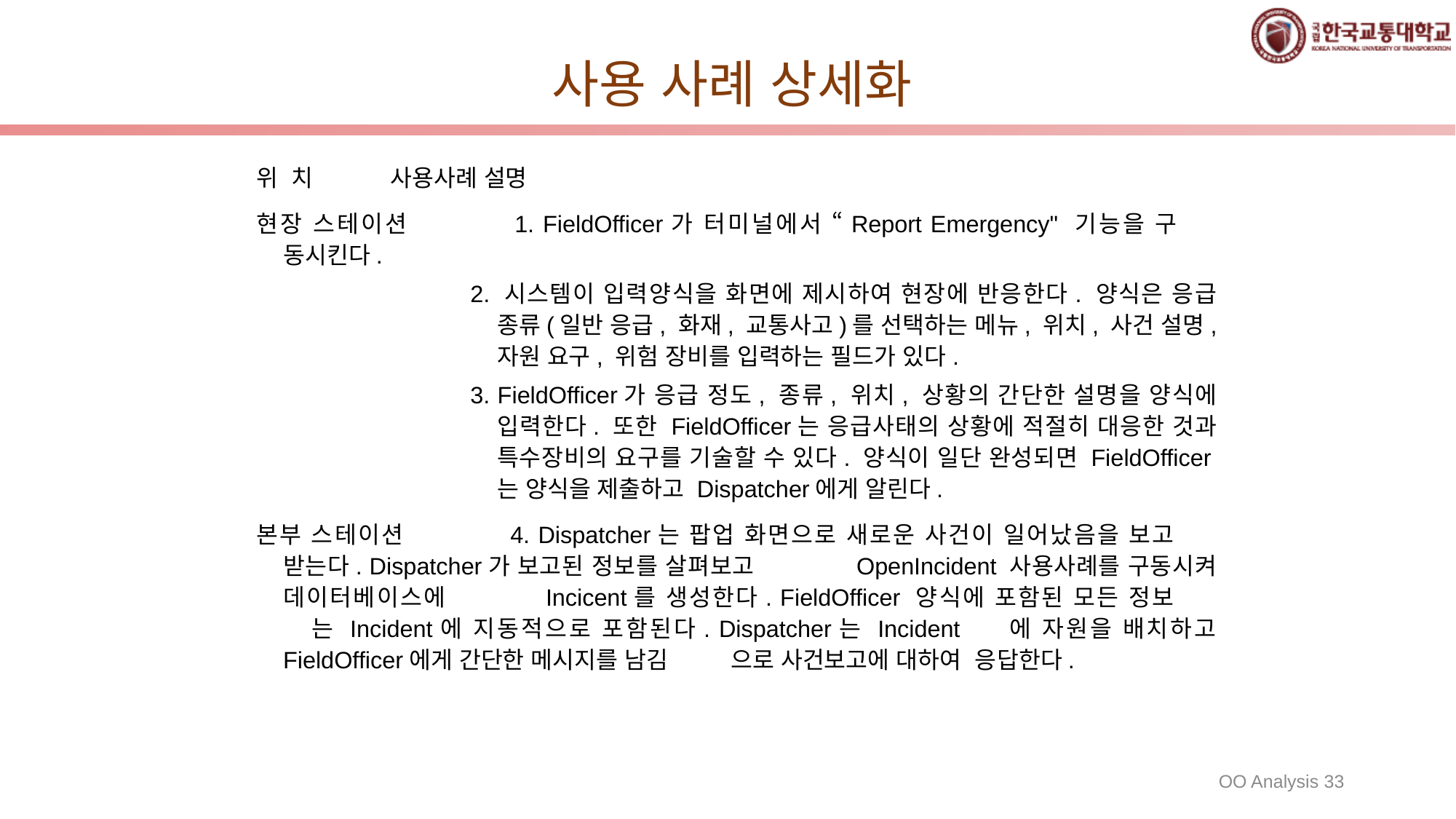

# 사용 사례 상세화
위  치		사용사례 설명
현장 스테이션	1. FieldOfficer가 터미널에서 “Report Emergency" 기능을 구		   동시킨다.
2. 시스템이 입력양식을 화면에 제시하여 현장에 반응한다. 양식은 응급 종류(일반 응급, 화재, 교통사고)를 선택하는 메뉴, 위치, 사건 설명, 자원 요구, 위험 장비를 입력하는 필드가 있다.
3. FieldOfficer가 응급 정도, 종류, 위치, 상황의 간단한 설명을 양식에 입력한다. 또한 FieldOfficer는 응급사태의 상황에 적절히 대응한 것과 특수장비의 요구를 기술할 수 있다. 양식이 일단 완성되면 FieldOfficer는 양식을 제출하고 Dispatcher에게 알린다.
본부 스테이션	4. Dispatcher는 팝업 화면으로 새로운 사건이 일어났음을 보고 		   받는다. Dispatcher가 보고된 정보를 살펴보고 				   OpenIncident 사용사례를 구동시켜 데이터베이스에 			   Incicent를 생성한다. FieldOfficer 양식에 포함된 모든 정보	   	   는 Incident에 지동적으로 포함된다. Dispatcher는 Incident		   에 자원을 배치하고 FieldOfficer에게 간단한 메시지를 남김		   으로 사건보고에 대하여  응답한다.
OO Analysis 33